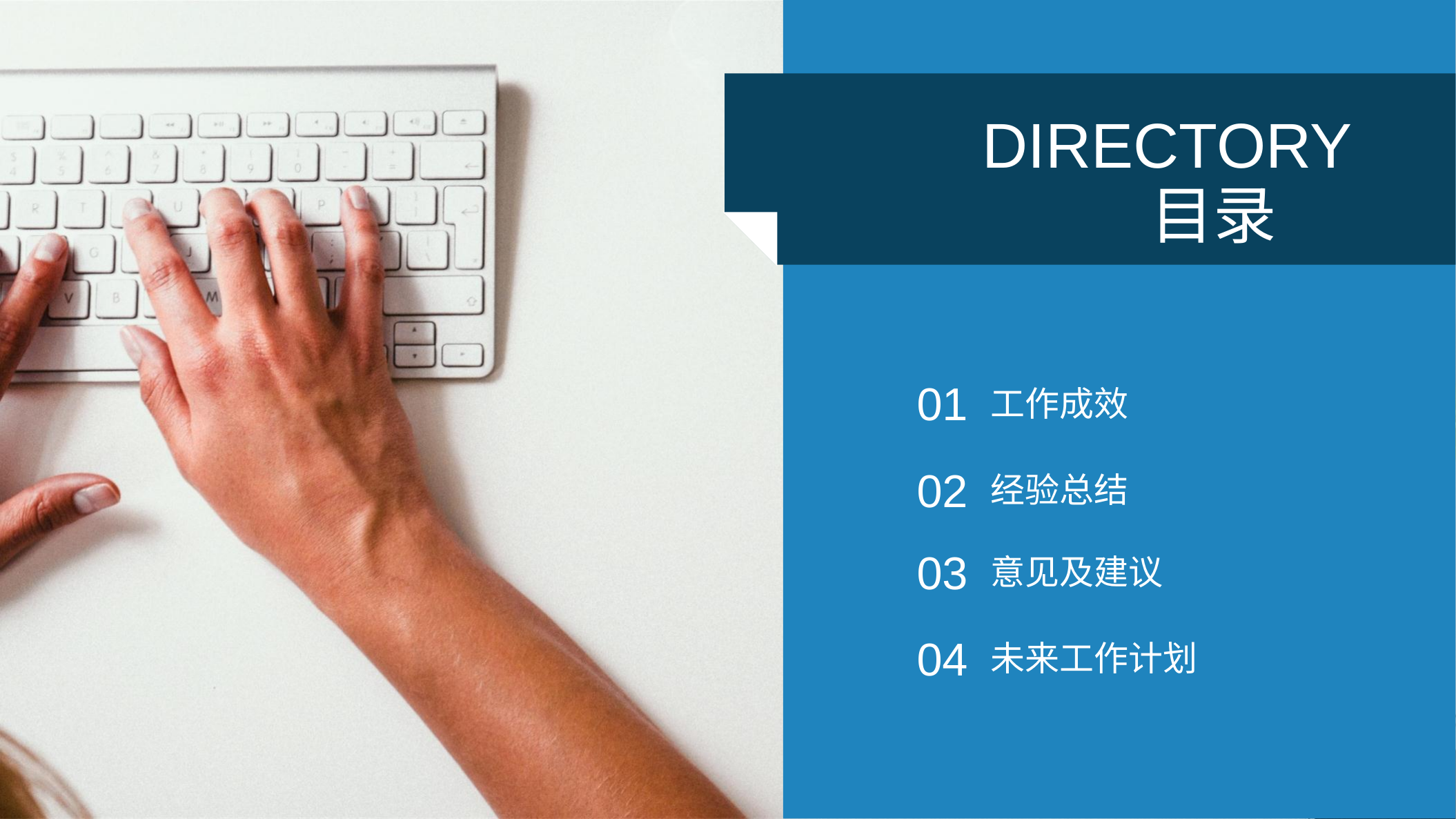

DIRECTORY
目录
01
工作成效
02
经验总结
03
意见及建议
04
未来工作计划